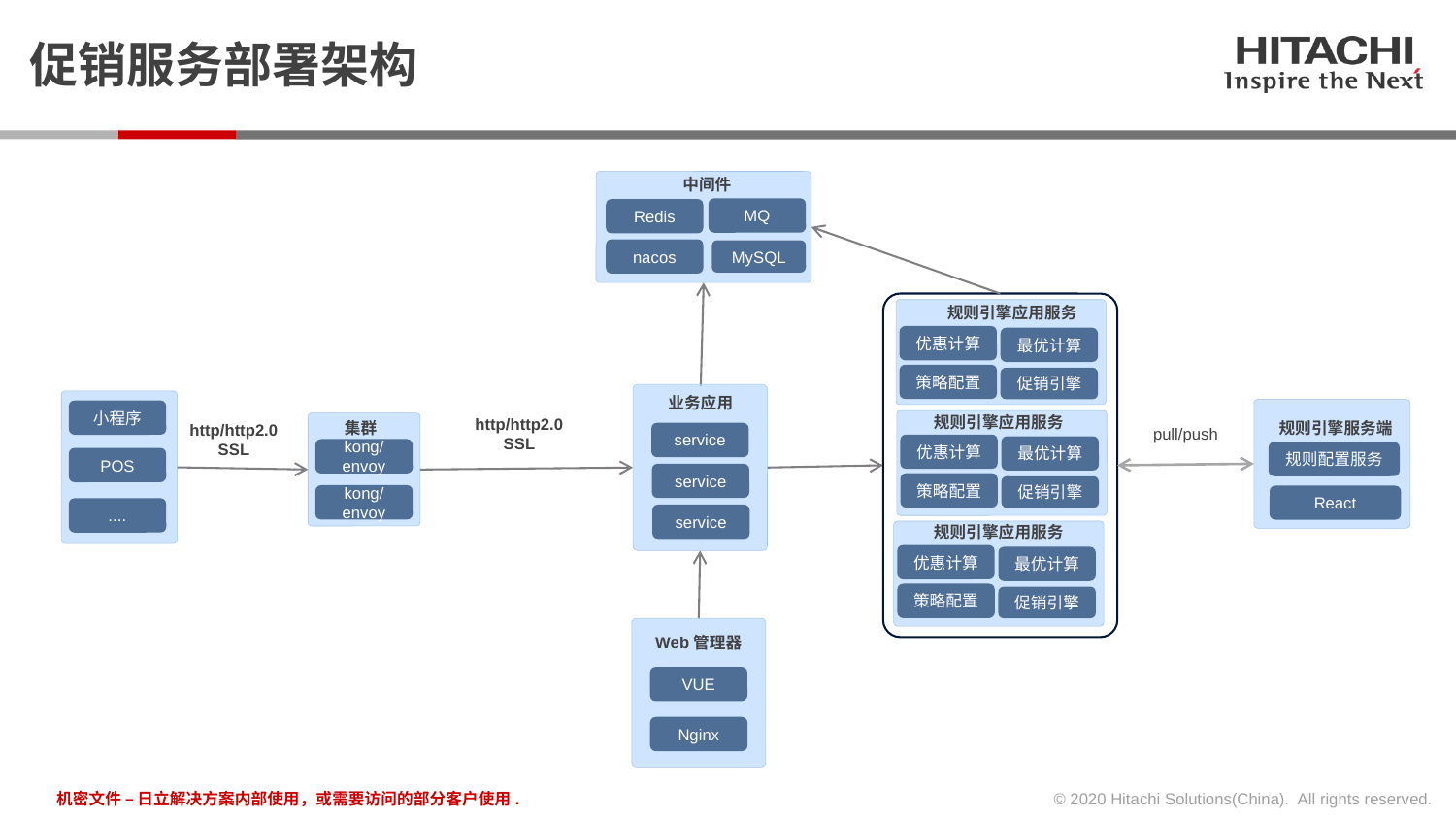

# 促销服务部署架构
中间件

MQ
Redis
nacos
MySQL

规则引擎应用服务

优惠计算
最优计算
策略配置
促销引擎
规则引擎应用服务

优惠计算
最优计算
策略配置
促销引擎
规则引擎应用服务

优惠计算
最优计算
策略配置
促销引擎

业务应用

小程序
http/http2.0
SSL
规则引擎服务端
集群

http/http2.0
SSL
pull/push
service
kong/envoy
规则配置服务
POS
service
kong/envoy
React
....
service

Web管理器
VUE
Nginx